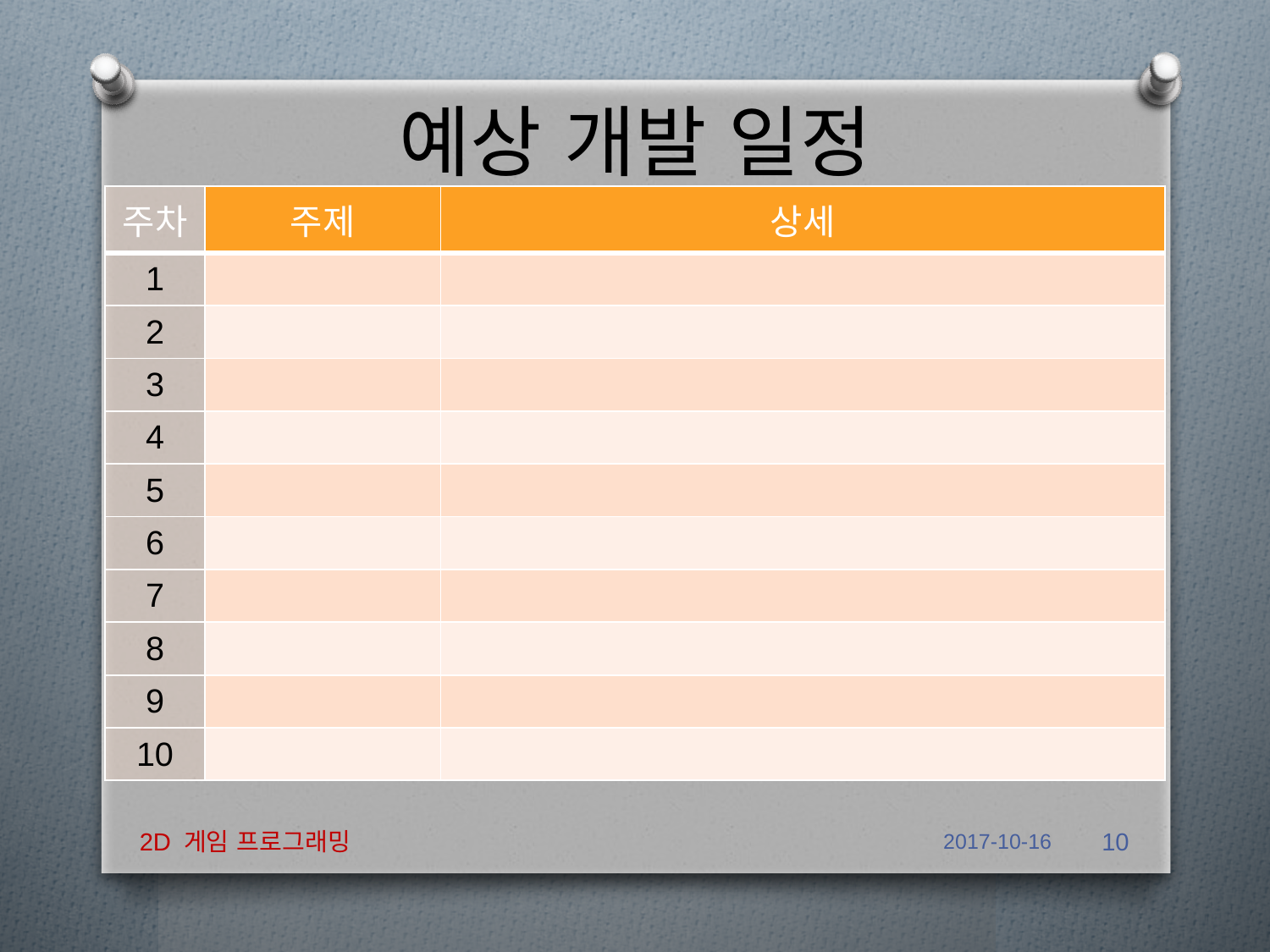

# 예상 개발 일정
| 주차 | 주제 | 상세 |
| --- | --- | --- |
| 1 |  |  |
| 2 |  |  |
| 3 |  |  |
| 4 |  |  |
| 5 |  |  |
| 6 |  |  |
| 7 |  |  |
| 8 |  |  |
| 9 |  |  |
| 10 |  |  |
2D 게임 프로그래밍
2017-10-16
10